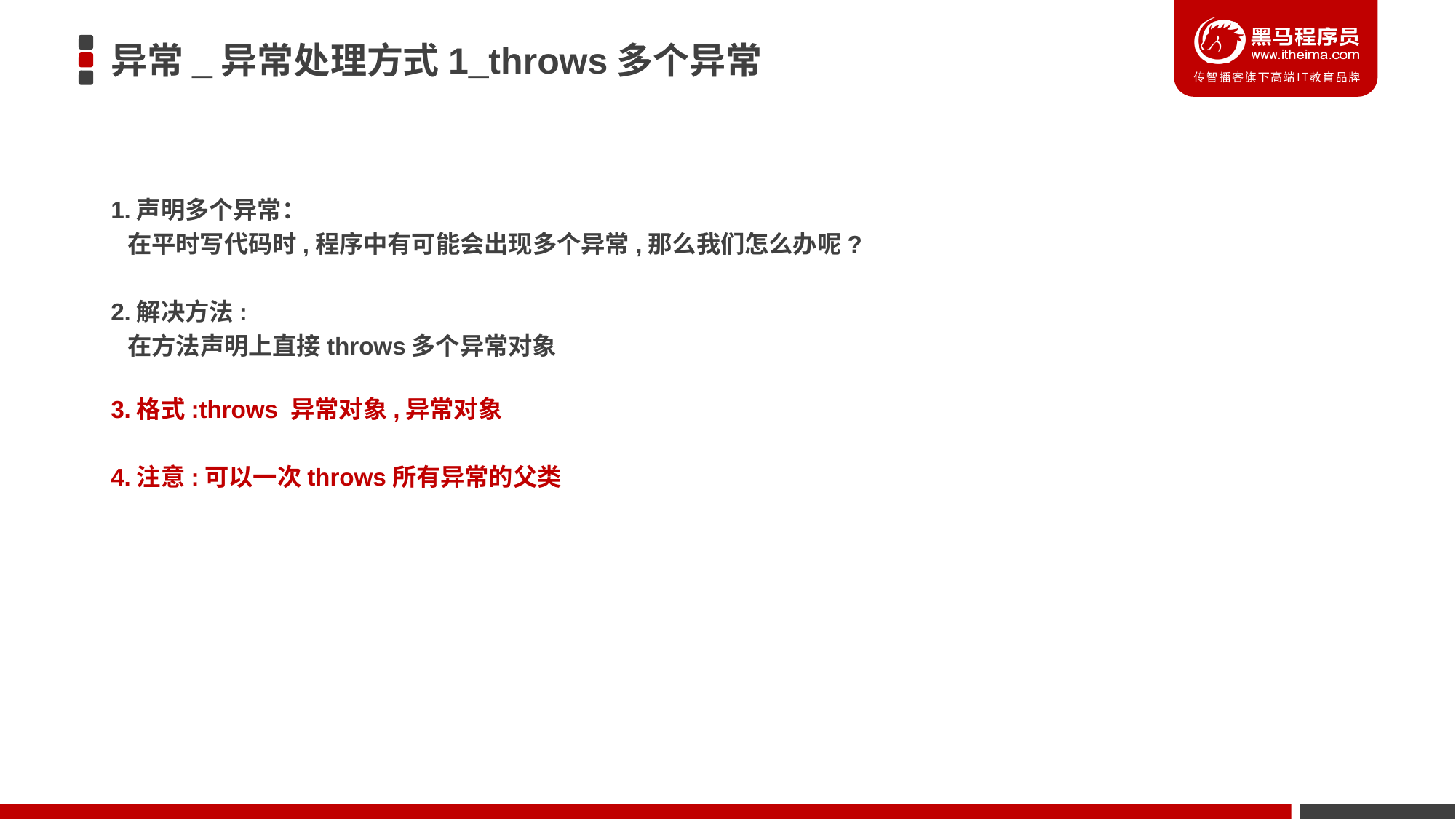

# 异常_异常处理方式1_throws多个异常

1.声明多个异常：
  在平时写代码时,程序中有可能会出现多个异常,那么我们怎么办呢?

2.解决方法:
  在方法声明上直接throws多个异常对象

3.格式:throws 异常对象,异常对象

4.注意:可以一次throws所有异常的父类